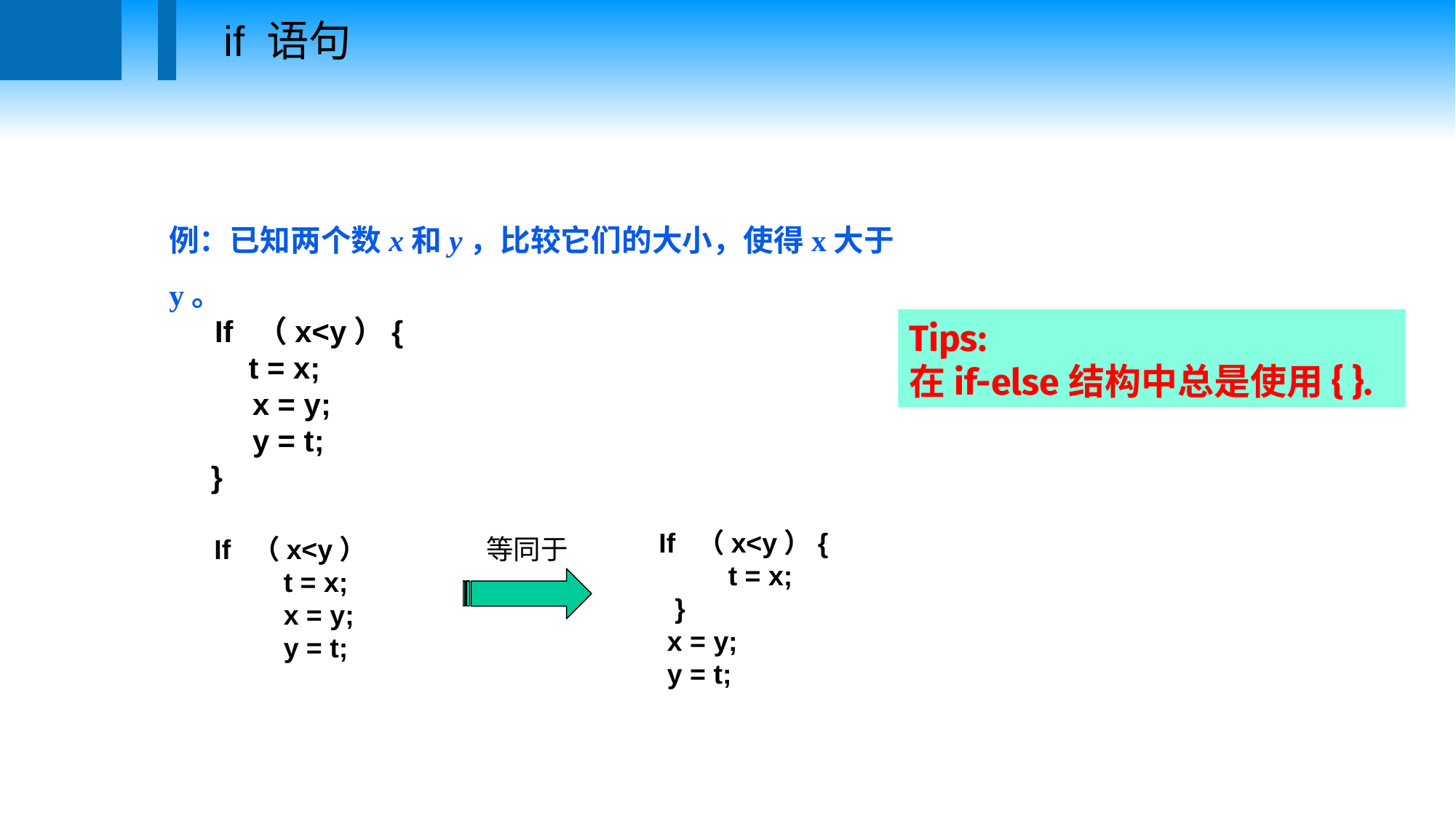

if 语句
例：已知两个数x和y，比较它们的大小，使得x大于y。
      If  （x<y）{
	   t = x;
          x = y;
          y = t;
     }
Tips:
在if-else结构中总是使用{ }.
 If  （x<y）{
          t = x;
   }
  x = y;
  y = t;

 If  （x<y）
          t = x;
          x = y;
          y = t;

等同于